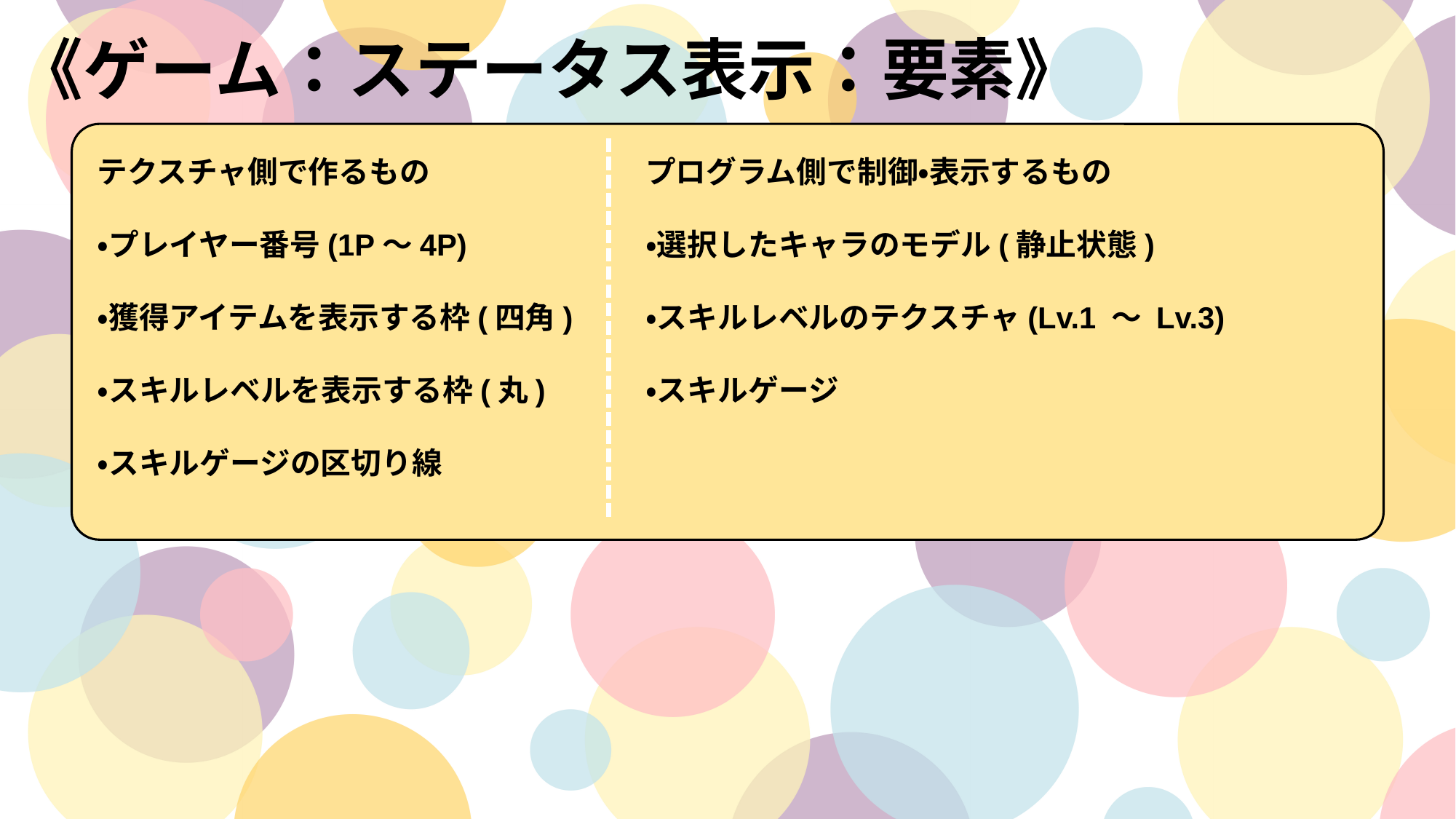

《ゲーム：ステータス表示：要素》

プログラム側で制御・表示するもの

・選択したキャラのモデル(静止状態)

・スキルレベルのテクスチャ(Lv.1 ～ Lv.3)

・スキルゲージ
テクスチャ側で作るもの

・プレイヤー番号(1P～4P)

・獲得アイテムを表示する枠(四角)

・スキルレベルを表示する枠(丸)

・スキルゲージの区切り線